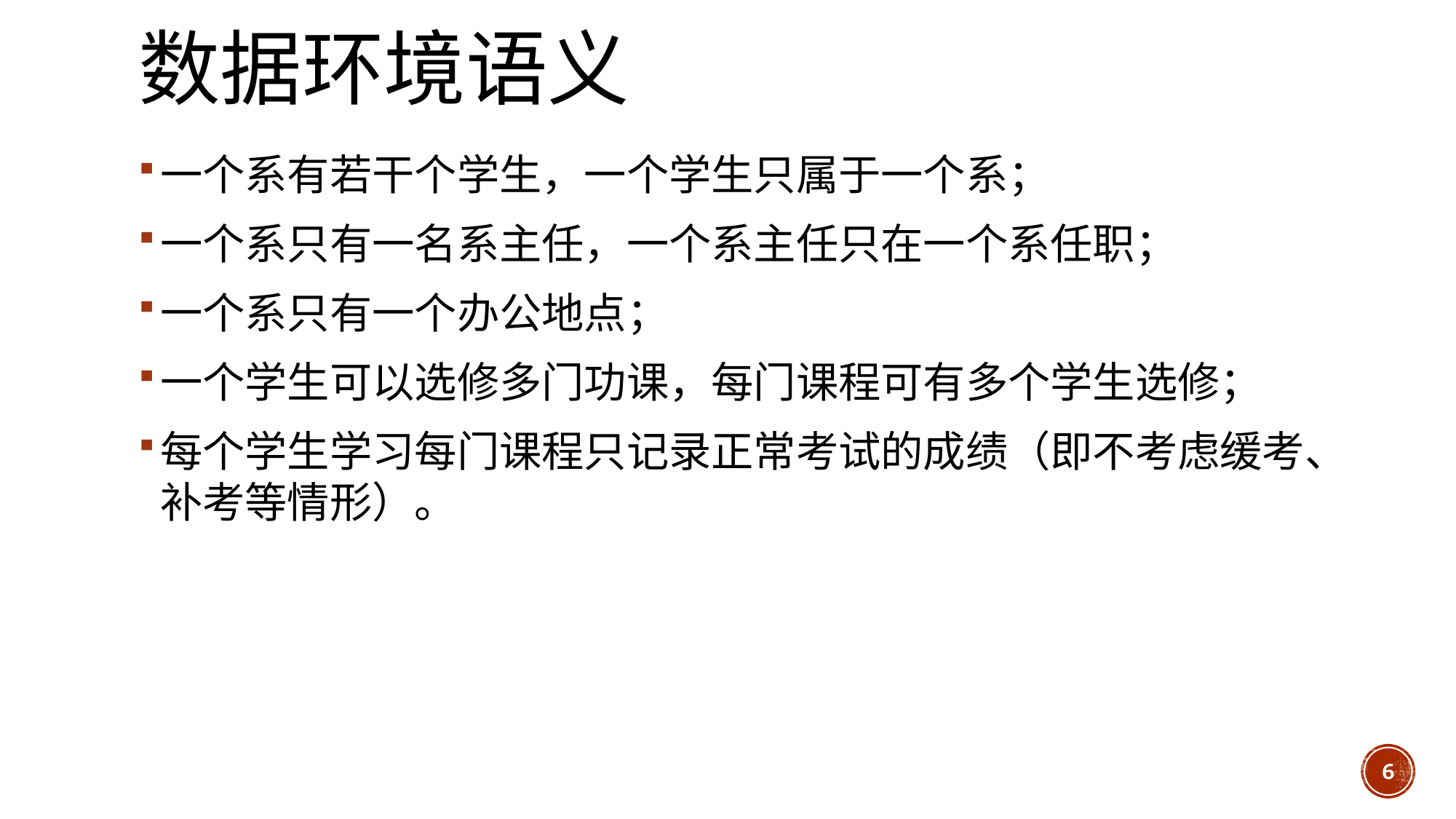

# 数据环境语义
一个系有若干个学生，一个学生只属于一个系；
一个系只有一名系主任，一个系主任只在一个系任职；
一个系只有一个办公地点；
一个学生可以选修多门功课，每门课程可有多个学生选修；
每个学生学习每门课程只记录正常考试的成绩（即不考虑缓考、补考等情形）。

6